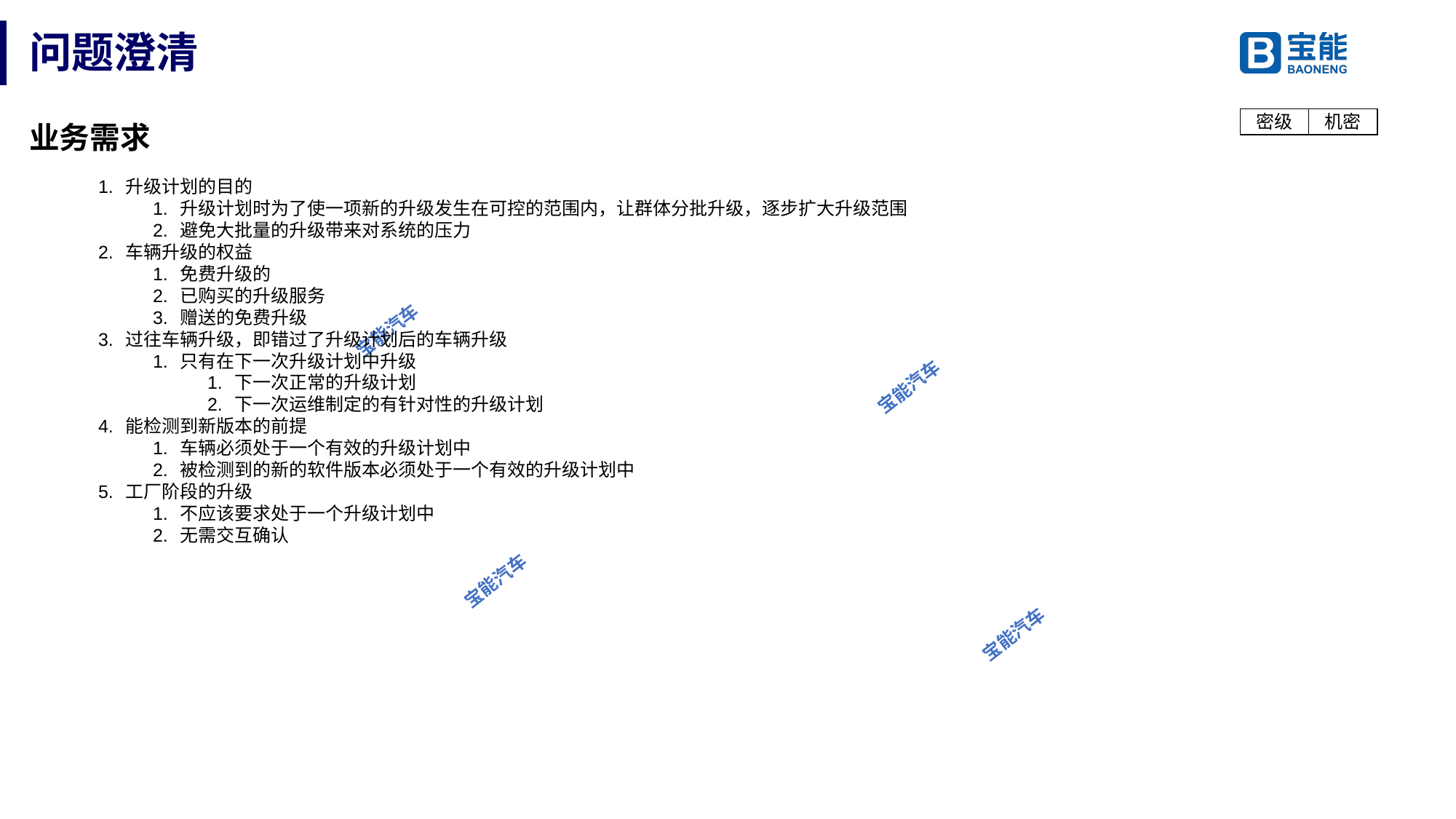

# 问题澄清
业务需求
升级计划的目的
升级计划时为了使一项新的升级发生在可控的范围内，让群体分批升级，逐步扩大升级范围
避免大批量的升级带来对系统的压力
车辆升级的权益
免费升级的
已购买的升级服务
赠送的免费升级
过往车辆升级，即错过了升级计划后的车辆升级
只有在下一次升级计划中升级
下一次正常的升级计划
下一次运维制定的有针对性的升级计划
能检测到新版本的前提
车辆必须处于一个有效的升级计划中
被检测到的新的软件版本必须处于一个有效的升级计划中
工厂阶段的升级
不应该要求处于一个升级计划中
无需交互确认

23